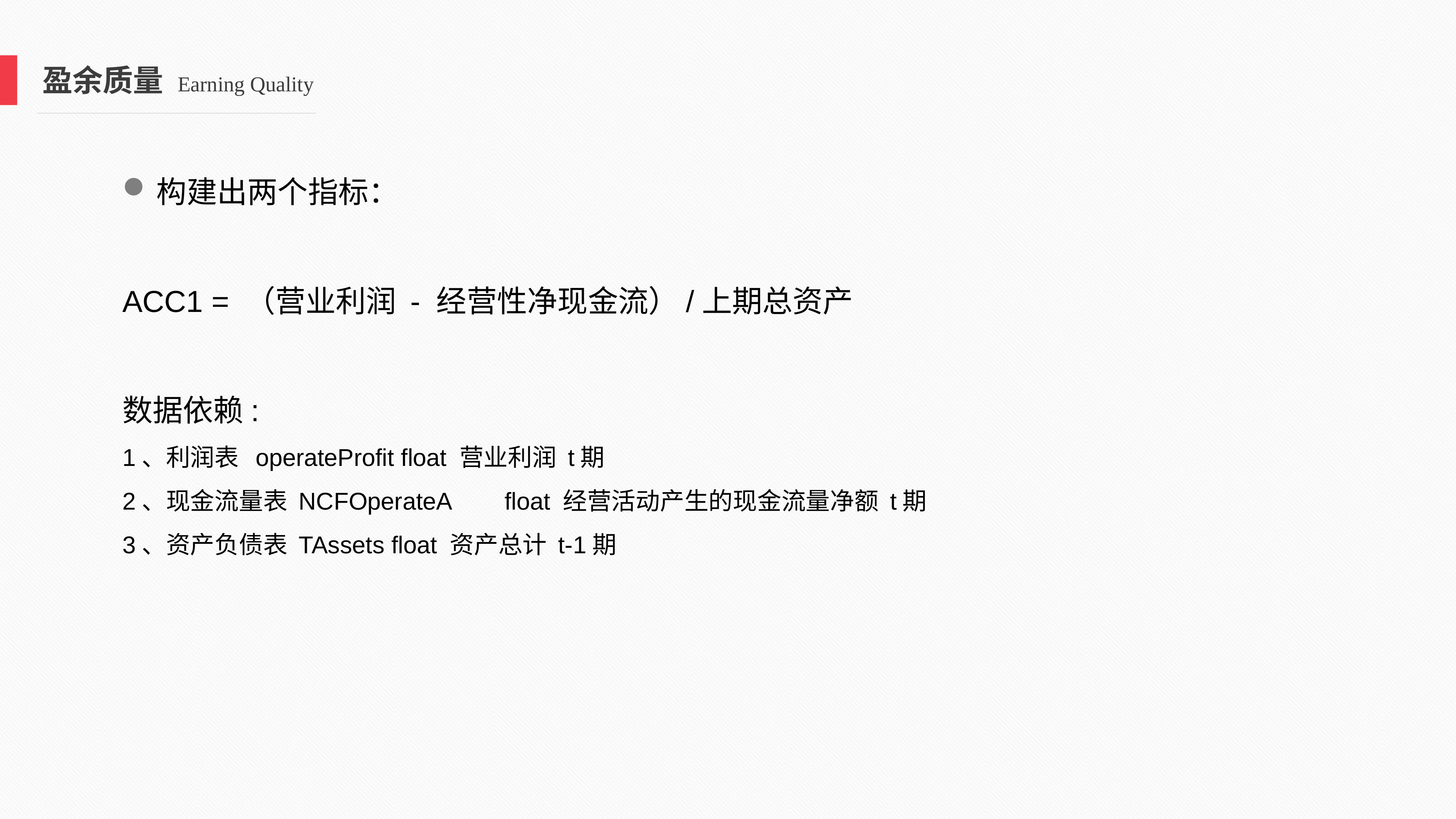

盈余质量 Earning Quality
构建出两个指标：

ACC1 = （营业利润 - 经营性净现金流）/上期总资产

数据依赖:
1、利润表  operateProfit float 营业利润 t期
2、现金流量表 NCFOperateA	float 经营活动产生的现金流量净额 t期
3、资产负债表 TAssets float 资产总计 t-1期